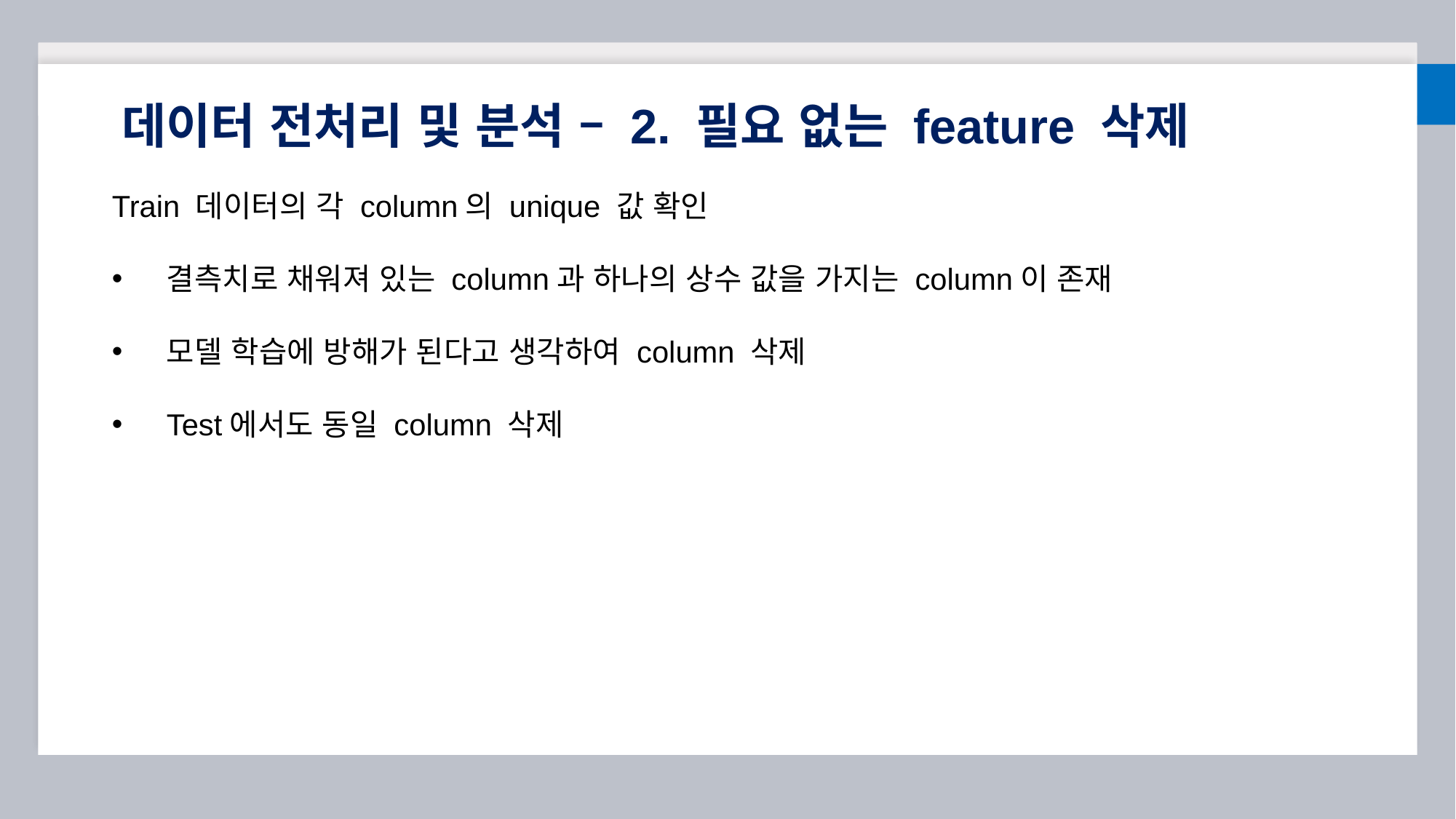

데이터 전처리 및 분석 – 2. 필요 없는 feature 삭제
Train 데이터의 각 column의 unique 값 확인

결측치로 채워져 있는 column과 하나의 상수 값을 가지는 column이 존재

모델 학습에 방해가 된다고 생각하여 column 삭제

Test에서도 동일 column 삭제